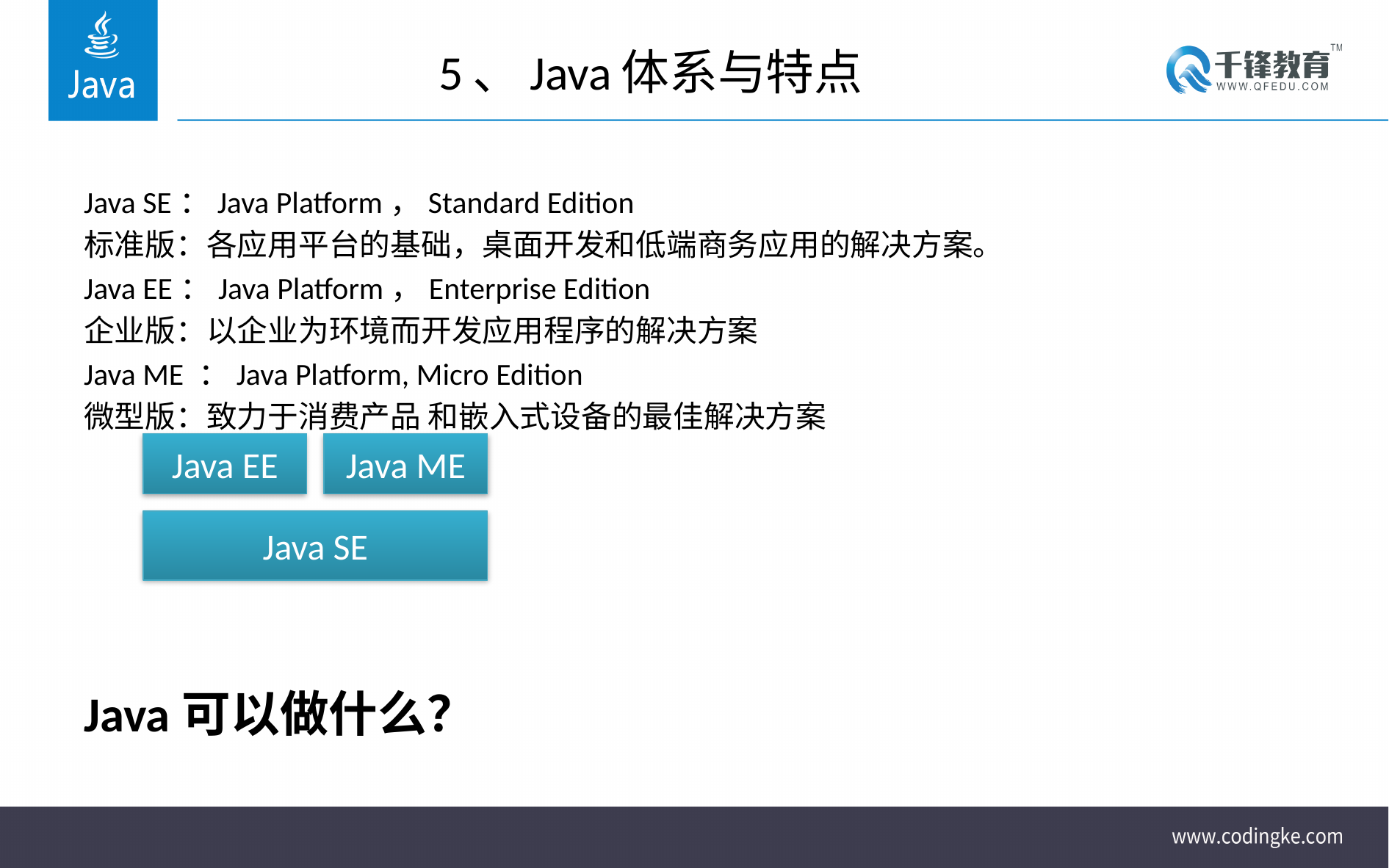

# 5、Java体系与特点
Java SE：Java Platform，Standard Edition
标准版：各应用平台的基础，桌面开发和低端商务应用的解决方案。
Java EE：Java Platform，Enterprise Edition
企业版：以企业为环境而开发应用程序的解决方案
Java ME ：Java Platform, Micro Edition
微型版：致力于消费产品 和嵌入式设备的最佳解决方案

Java可以做什么？
Java EE
Java ME
Java SE